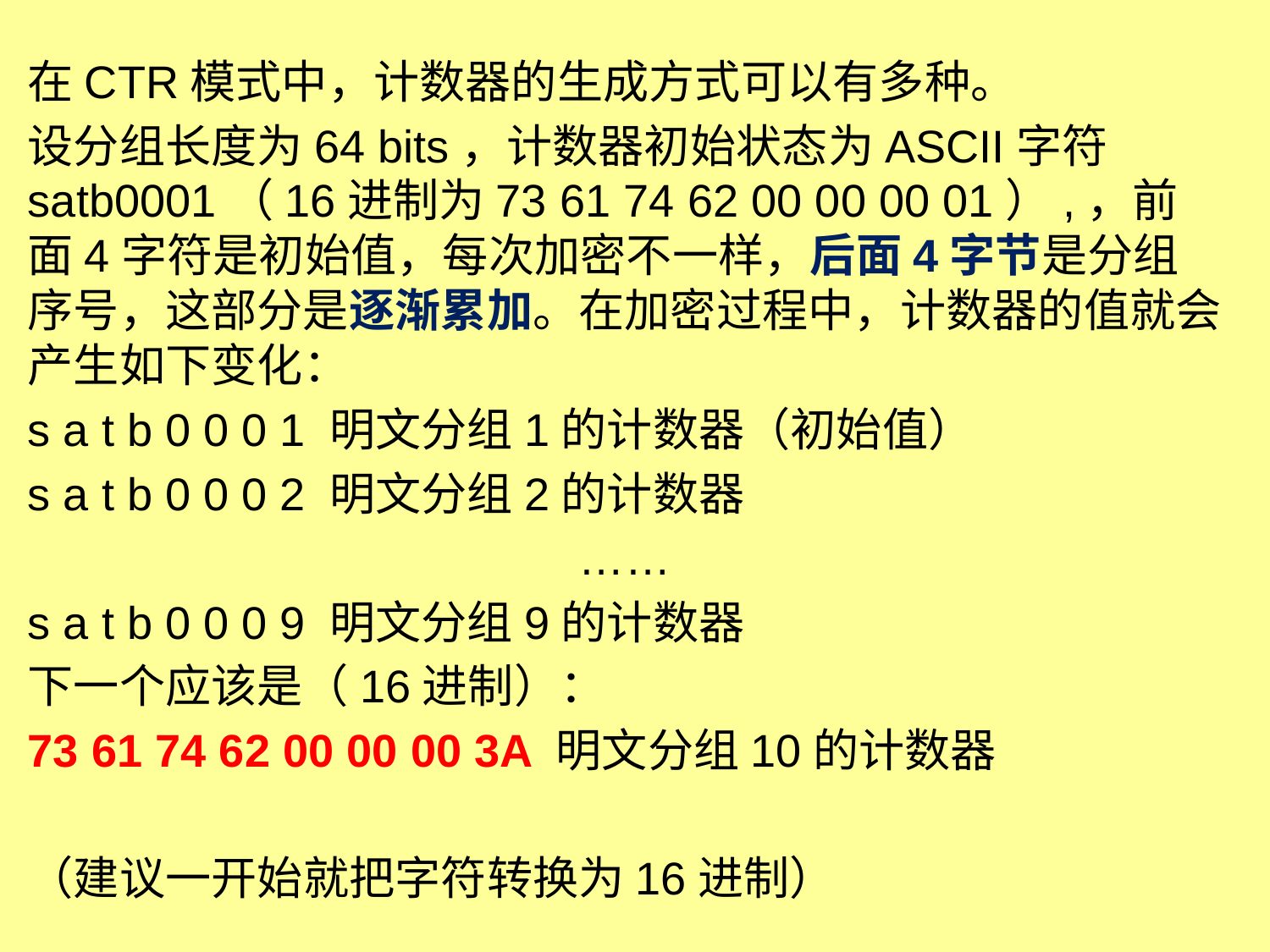

在CTR模式中，计数器的生成方式可以有多种。
设分组长度为64 bits，计数器初始状态为ASCII字符satb0001（16进制为73 61 74 62 00 00 00 01）,，前面4字符是初始值，每次加密不一样，后面4字节是分组序号，这部分是逐渐累加。在加密过程中，计数器的值就会产生如下变化：
s a t b 0 0 0 1 明文分组1的计数器（初始值）
s a t b 0 0 0 2 明文分组2的计数器
……
s a t b 0 0 0 9 明文分组9的计数器
下一个应该是（16进制）：
73 61 74 62 00 00 00 3A 明文分组10的计数器

（建议一开始就把字符转换为16进制）